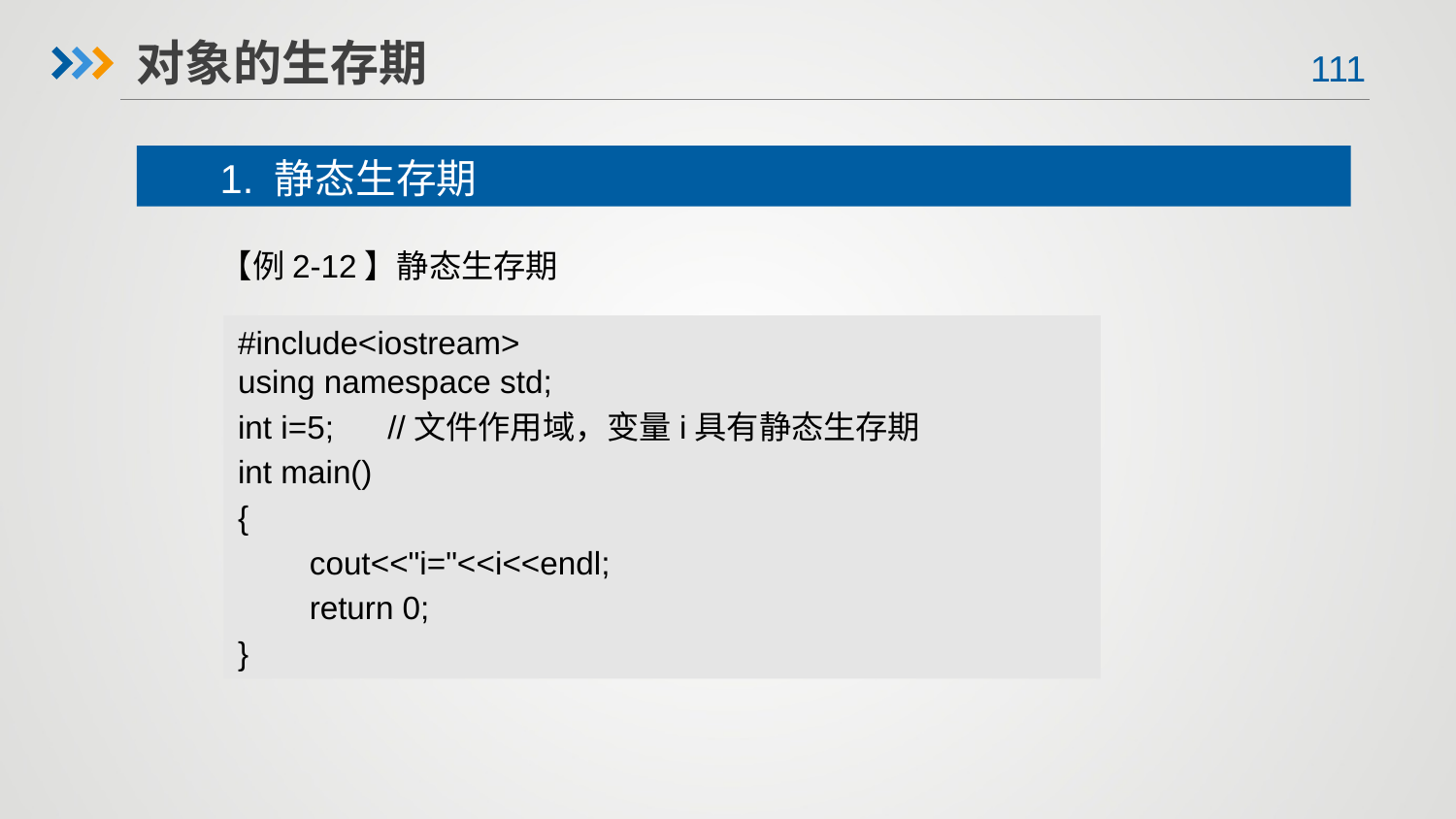

对象的生存期

1. 静态生存期
【例2-12】静态生存期
#include<iostream>
using namespace std;
int i=5;      //文件作用域，变量i具有静态生存期
int main()
{
        cout<<"i="<<i<<endl;
        return 0;
}